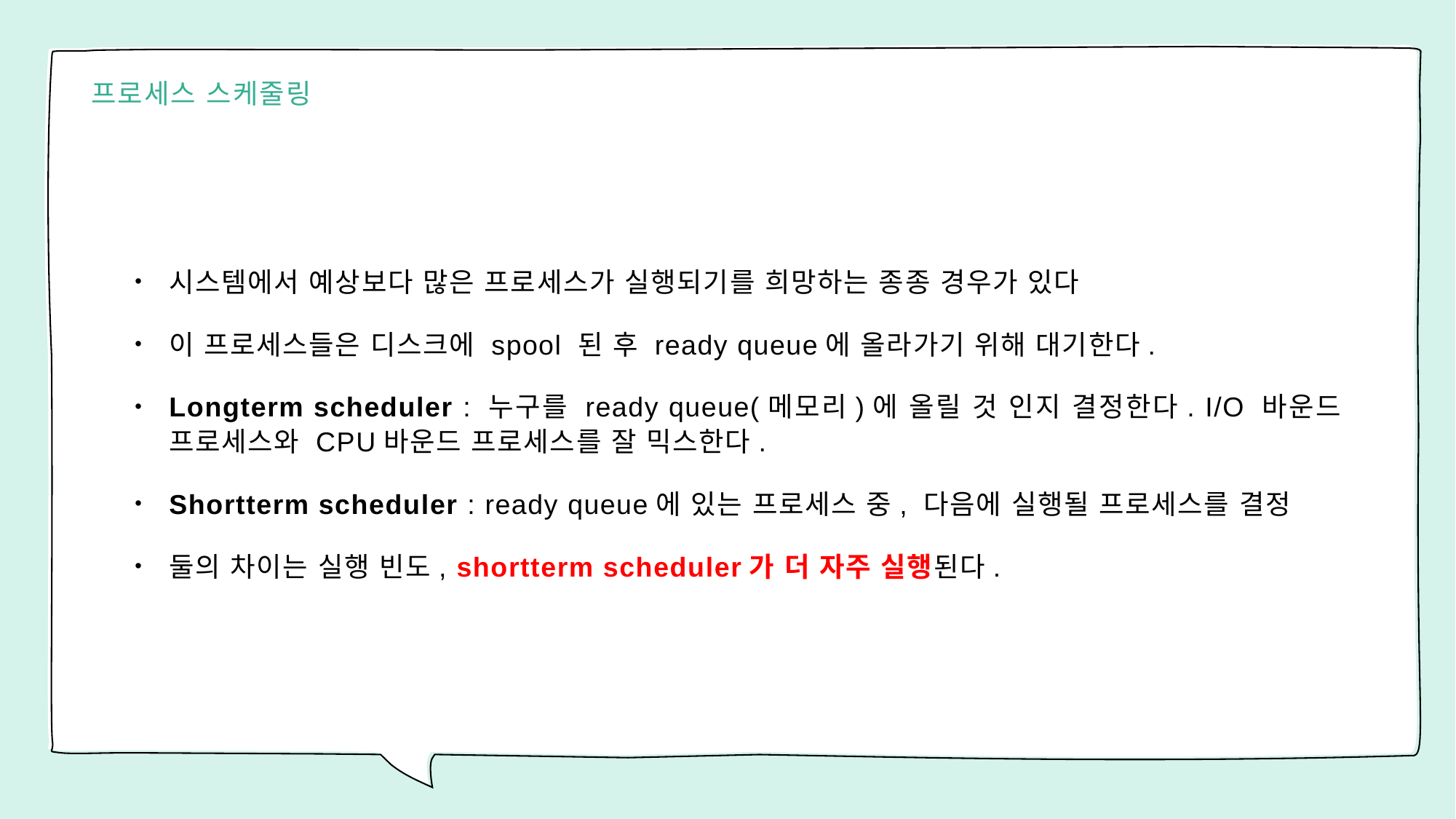

# 프로세스 스케줄링
시스템에서 예상보다 많은 프로세스가 실행되기를 희망하는 종종 경우가 있다
이 프로세스들은 디스크에 spool 된 후 ready queue에 올라가기 위해 대기한다.
Longterm scheduler : 누구를 ready queue(메모리)에 올릴 것 인지 결정한다. I/O 바운드 프로세스와 CPU바운드 프로세스를 잘 믹스한다.
Shortterm scheduler : ready queue에 있는 프로세스 중, 다음에 실행될 프로세스를 결정
둘의 차이는 실행 빈도, shortterm scheduler가 더 자주 실행된다.